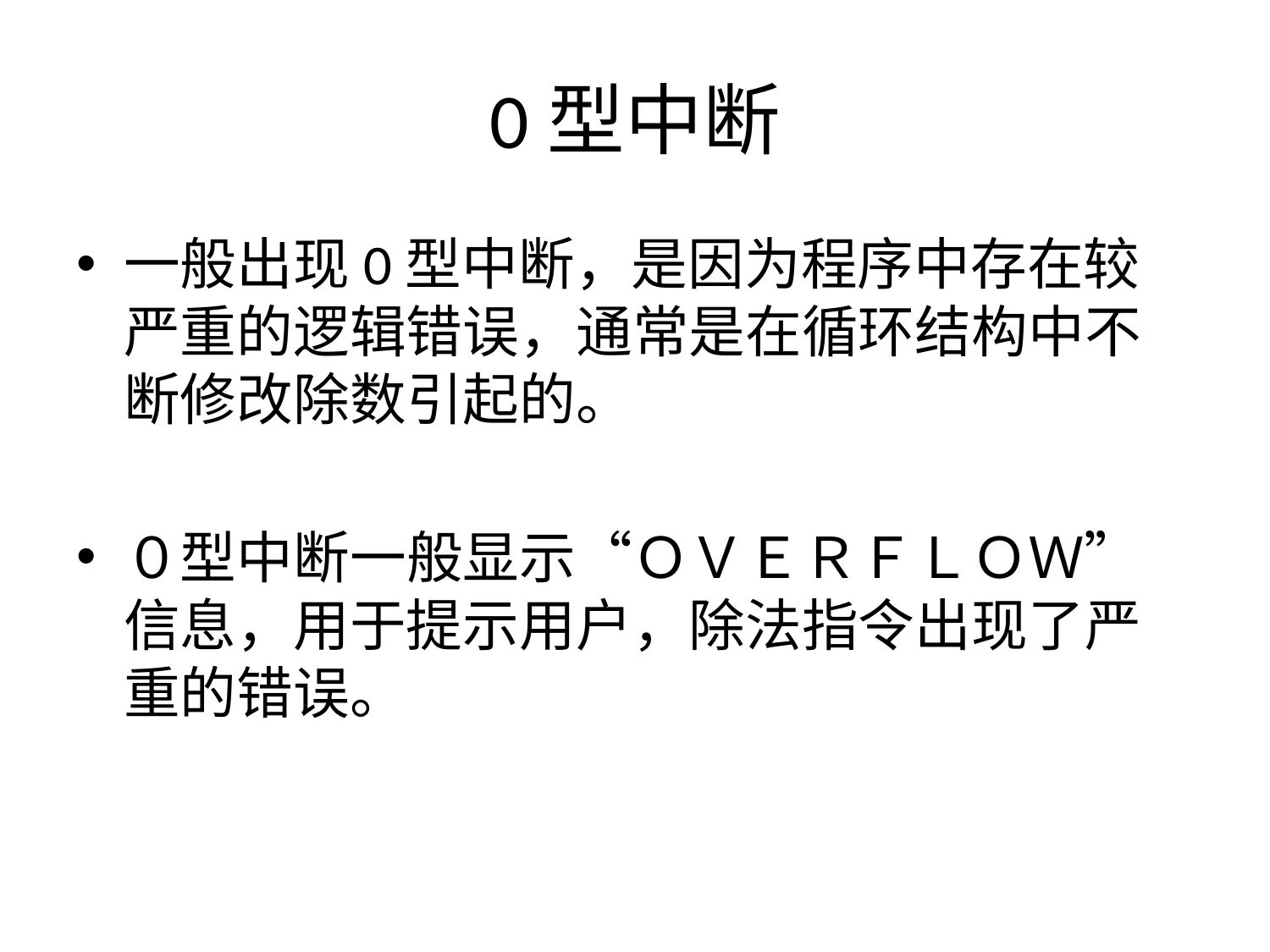

# 0型中断
一般出现0型中断，是因为程序中存在较严重的逻辑错误，通常是在循环结构中不断修改除数引起的。

０型中断一般显示“ＯＶＥＲＦＬＯＷ”信息，用于提示用户，除法指令出现了严重的错误。